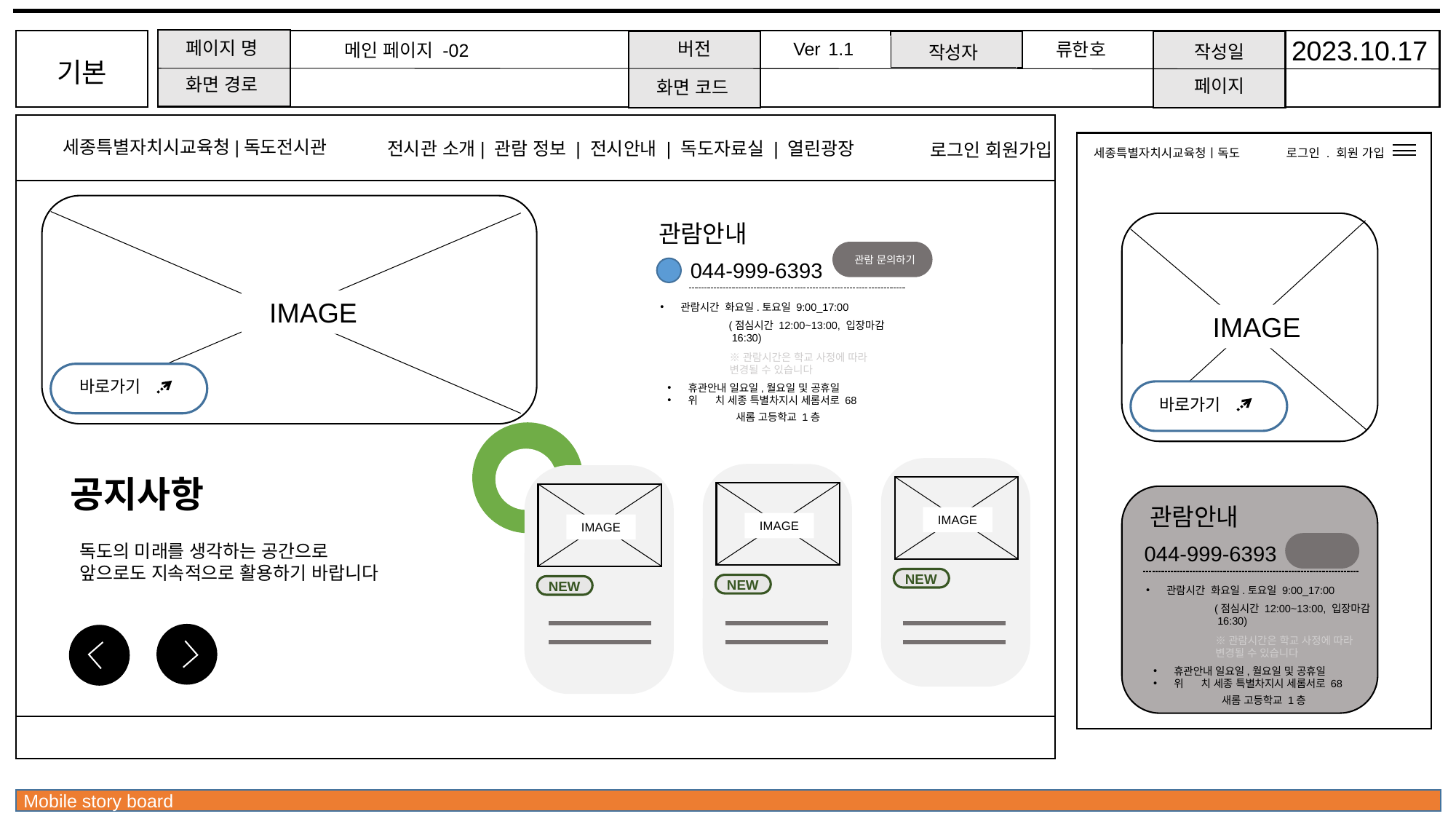

Ver 1.1
2023.10.17

페이지 명

버전
류한호
메인 페이지 -02
작성일
작성자
기본
화면 경로
페이지
화면 코드

세종특별자치시교육청|독도전시관
전시관 소개| 관람 정보 | 전시안내 | 독도자료실 | 열린광장

로그인 회원가입
로그인 . 회원 가입
세종특별자치시교육청ㅣ독도

관람안내

관람 문의하기
044-999-6393

IMAGE
관람시간  화요일.토요일 9:00_17:00
IMAGE
(점심시간 12:00~13:00, 입장마감
 16:30)
※관람시간은 학교 사정에 따라
변경될 수 있습니다

바로가기
휴관안내 일요일,월요일 및 공휴일
위      치 세종 특별차지시 세롬서로 68

바로가기
새롬 고등학교 1층

공지사항

IMAGE

IMAGE

IMAGE

관람안내

독도의 미래를 생각하는 공간으로
앞으로도 지속적으로 활용하기 바랍니다
044-999-6393
NEW

NEW
NEW

관람시간  화요일.토요일 9:00_17:00
(점심시간 12:00~13:00, 입장마감
 16:30)

※관람시간은 학교 사정에 따라
변경될 수 있습니다
휴관안내 일요일,월요일 및 공휴일
위      치 세종 특별차지시 세롬서로 68
새롬 고등학교 1층
Mobile story board